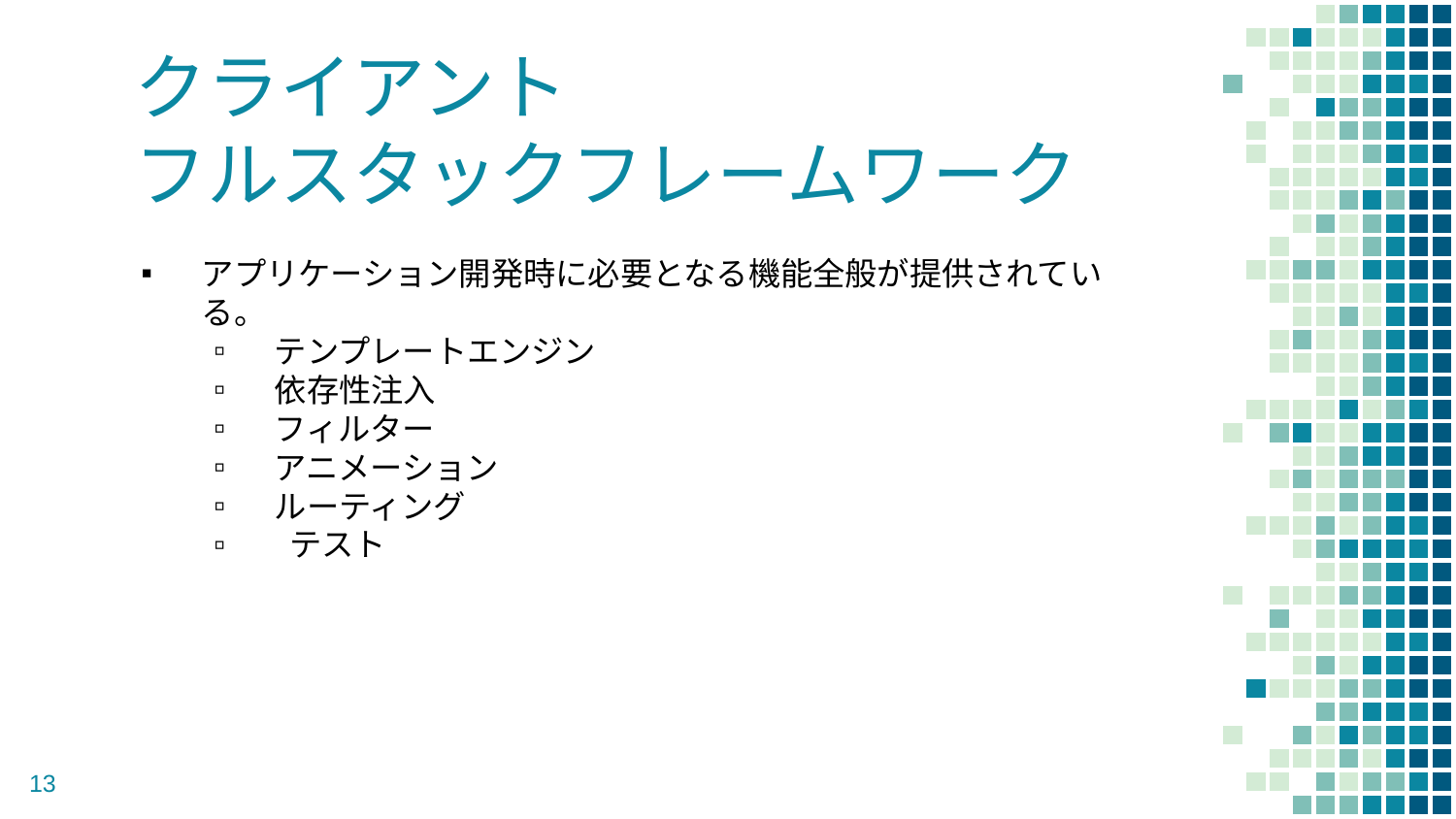

# クライアント
フルスタックフレームワーク
アプリケーション開発時に必要となる機能全般が提供されている。
テンプレートエンジン
依存性注入
フィルター
アニメーション
ルーティング
 テスト

13